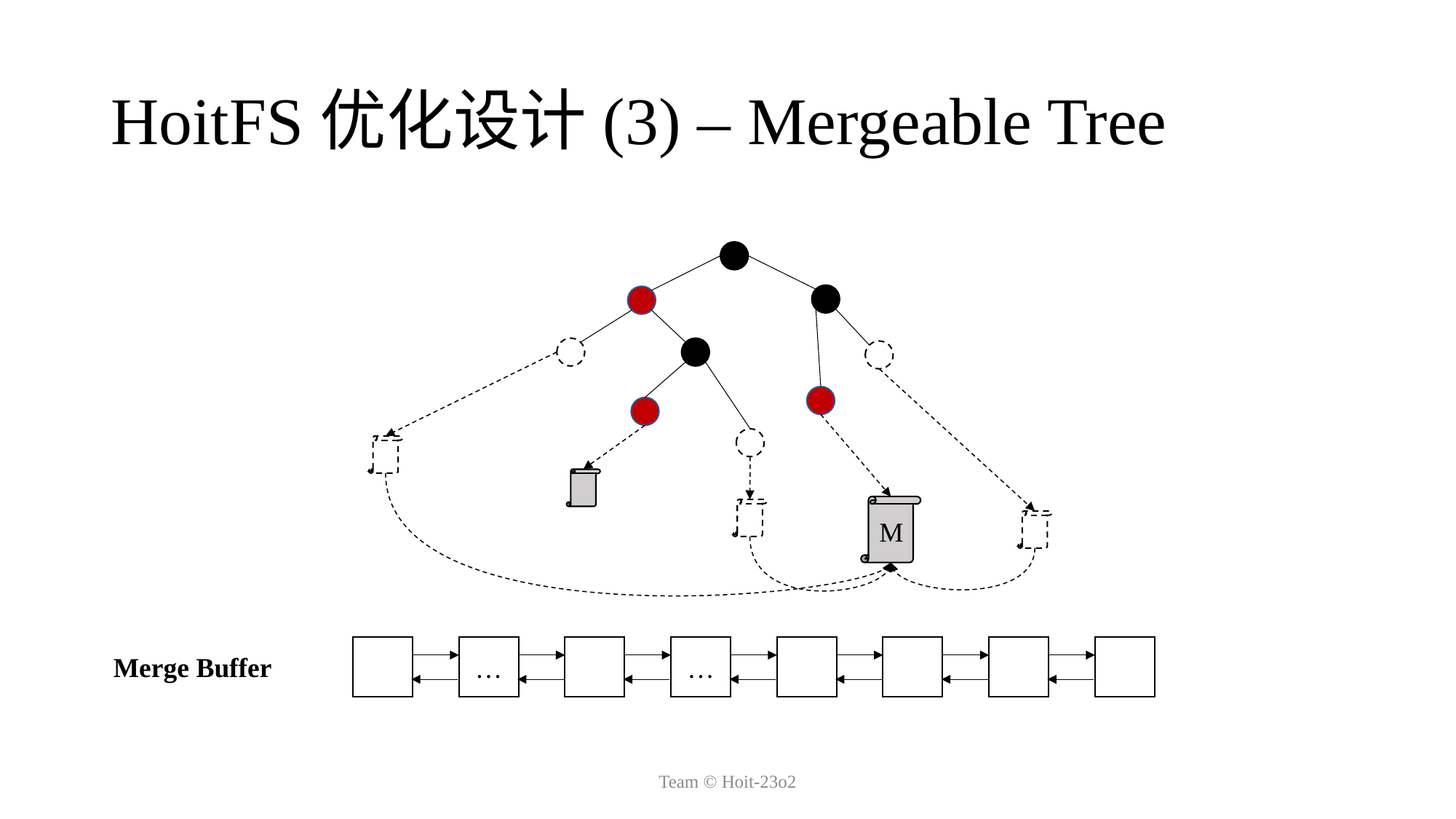

# HoitFS优化设计(3) – Mergeable Tree

M

…

…

Merge Buffer
Team © Hoit-23o2